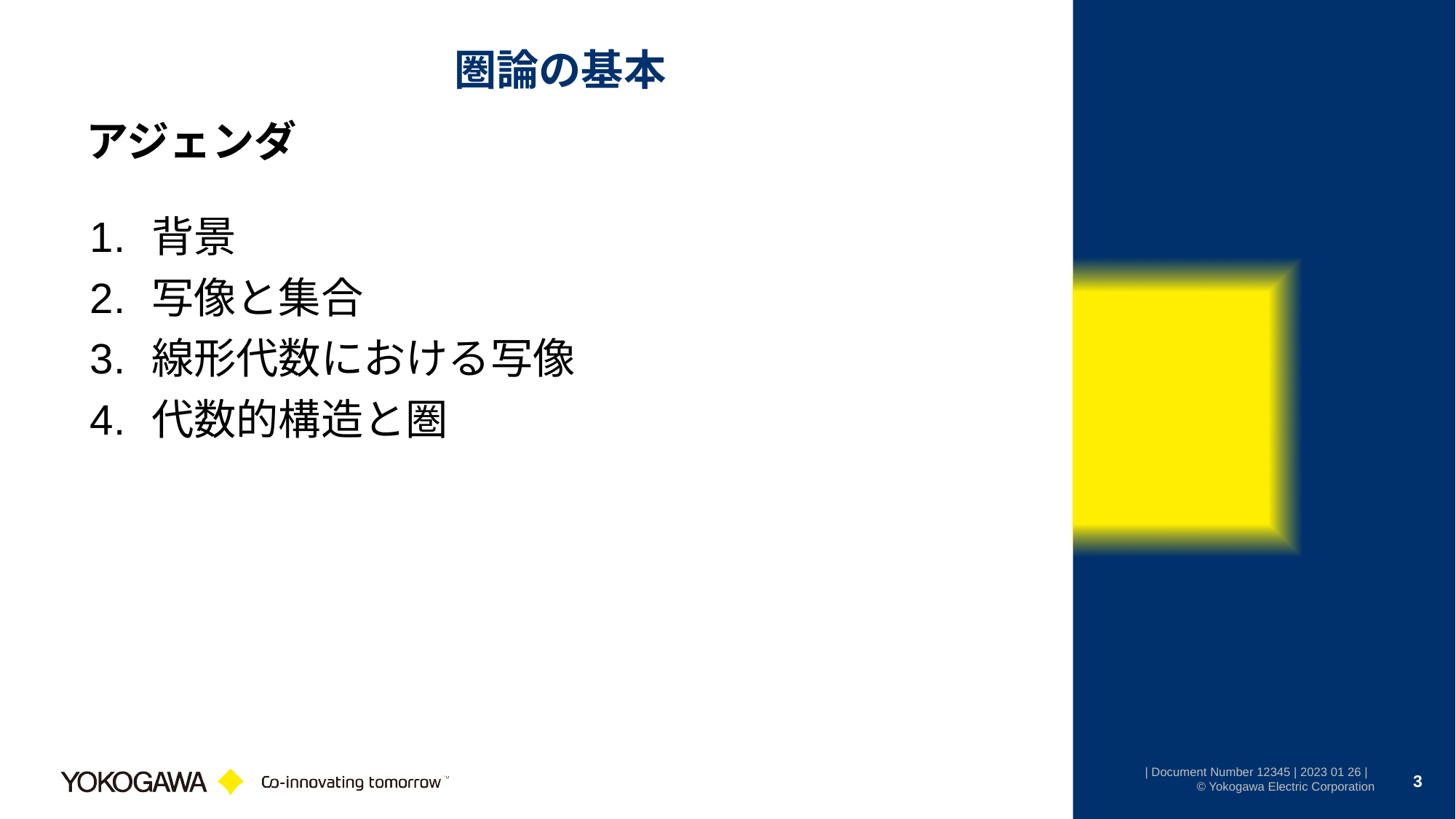

圏論の基本
# アジェンダ
背景
写像と集合
線形代数における写像
代数的構造と圏
3